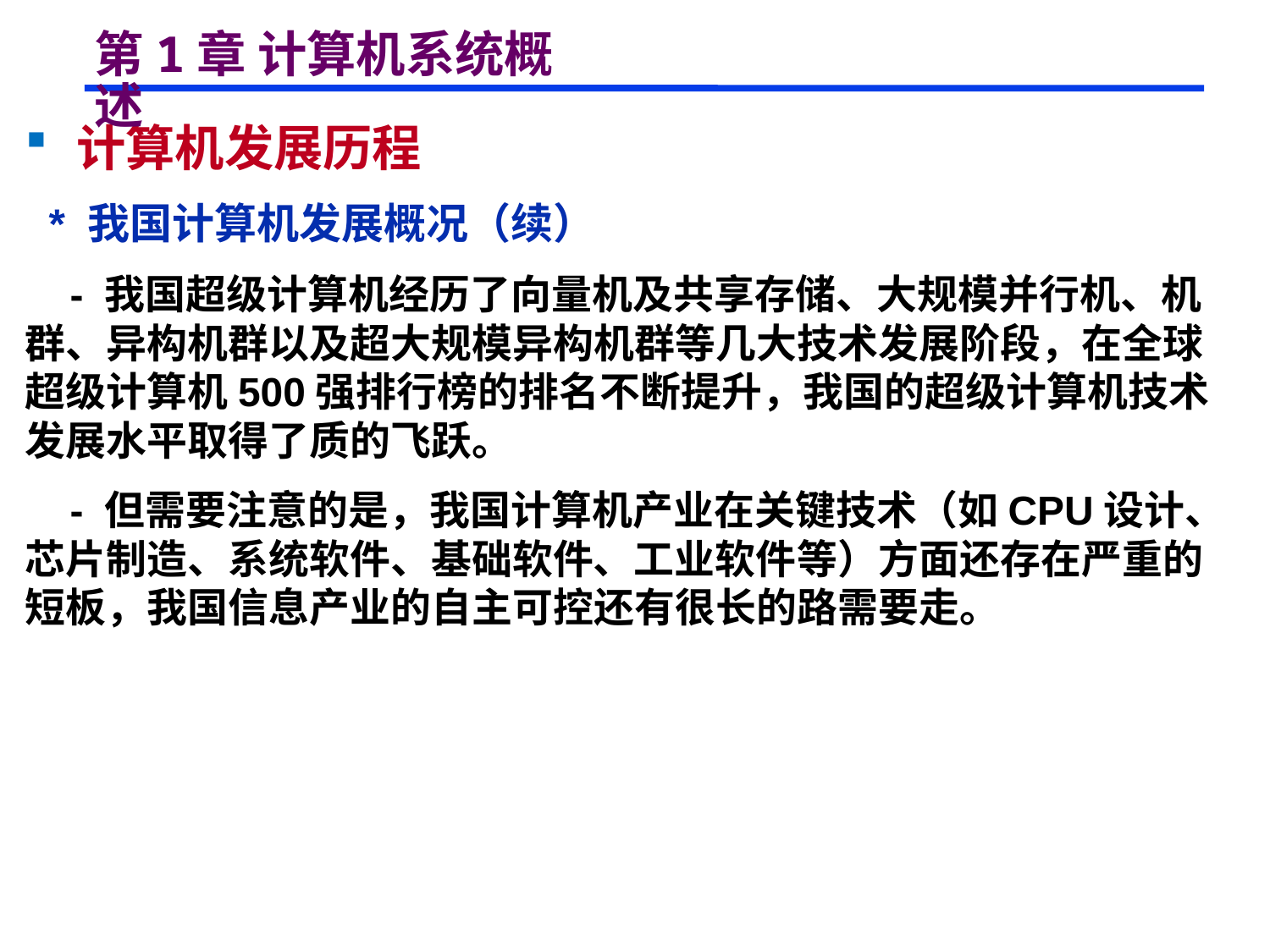

# 第1章 计算机系统概述
 计算机发展历程
  * 我国计算机发展概况（续）
    - 我国超级计算机经历了向量机及共享存储、大规模并行机、机群、异构机群以及超大规模异构机群等几大技术发展阶段，在全球超级计算机500强排行榜的排名不断提升，我国的超级计算机技术发展水平取得了质的飞跃。
    - 但需要注意的是，我国计算机产业在关键技术（如CPU设计、芯片制造、系统软件、基础软件、工业软件等）方面还存在严重的短板，我国信息产业的自主可控还有很长的路需要走。